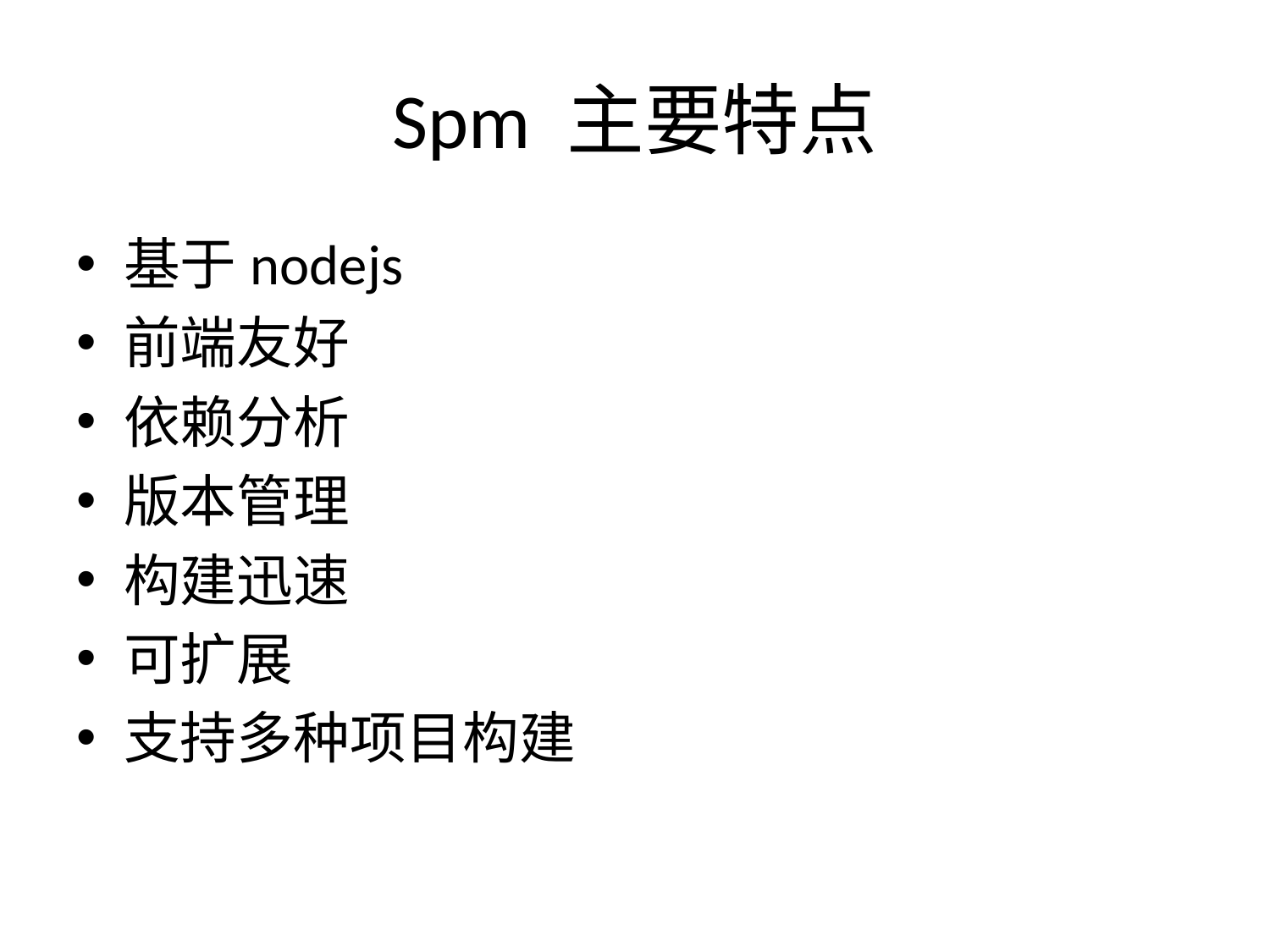

# Spm 主要特点
基于nodejs
前端友好
依赖分析
版本管理
构建迅速
可扩展
支持多种项目构建